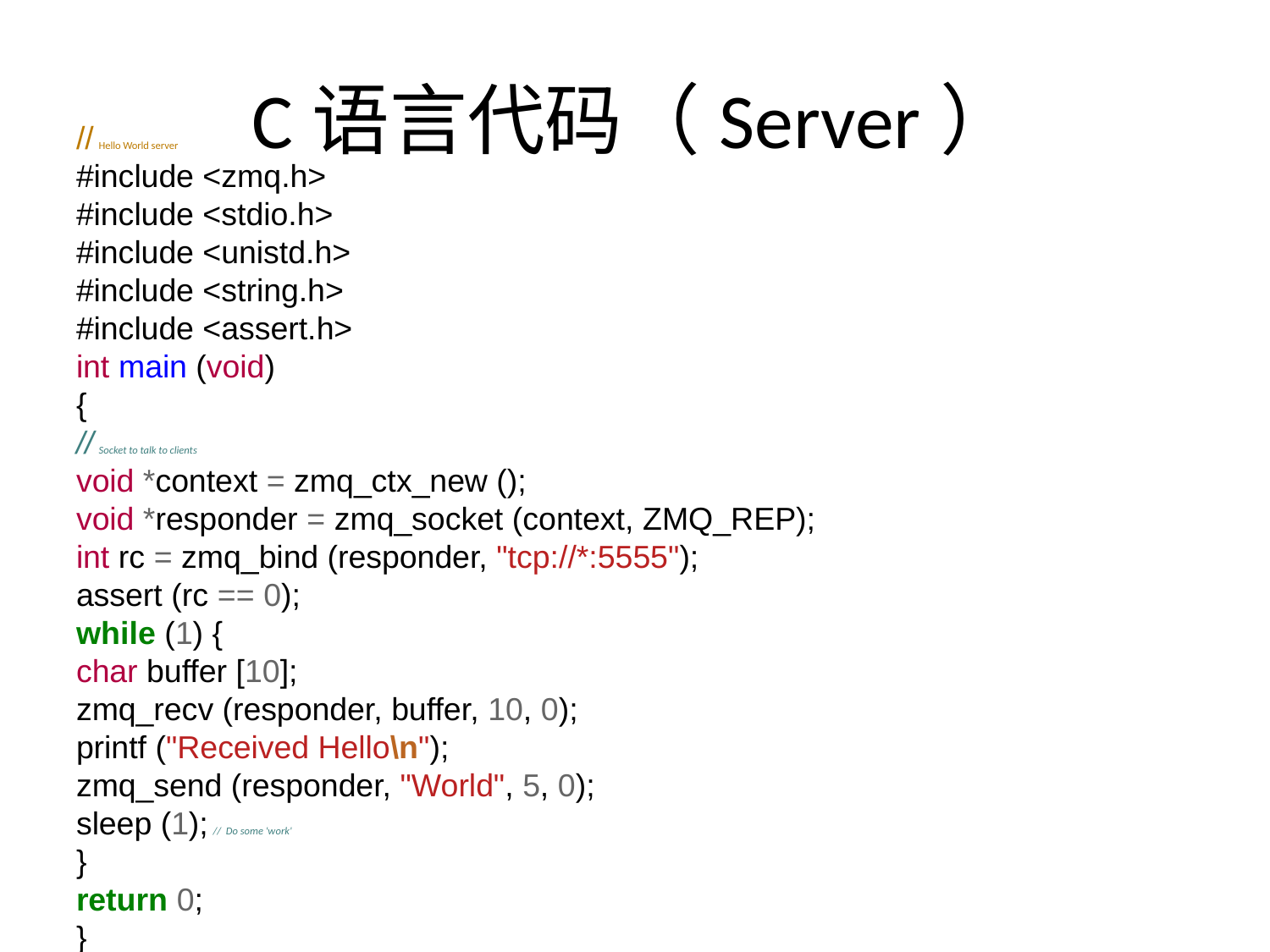

# C语言代码（Server）
// Hello World server
#include <zmq.h>
#include <stdio.h>
#include <unistd.h>
#include <string.h>
#include <assert.h>
int main (void)
{
// Socket to talk to clients
void *context = zmq_ctx_new ();
void *responder = zmq_socket (context, ZMQ_REP);
int rc = zmq_bind (responder, "tcp://*:5555");
assert (rc == 0);
while (1) {
char buffer [10];
zmq_recv (responder, buffer, 10, 0);
printf ("Received Hello\n");
zmq_send (responder, "World", 5, 0);
sleep (1); // Do some 'work'
}
return 0;
}